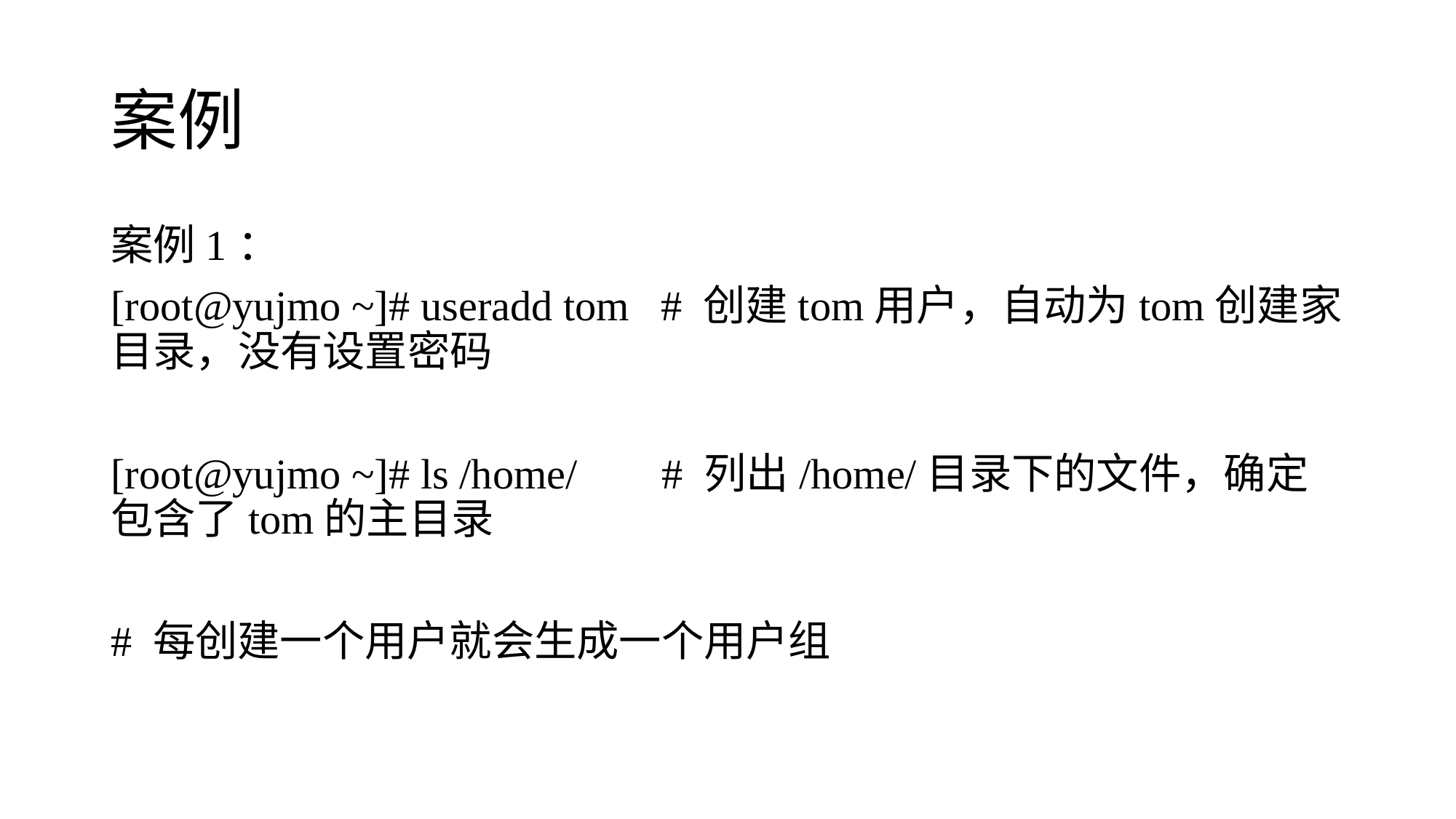

# 案例
案例1：
[root@yujmo ~]# useradd tom   # 创建tom用户，自动为tom创建家目录，没有设置密码

[root@yujmo ~]# ls /home/        # 列出/home/目录下的文件，确定包含了tom的主目录

# 每创建一个用户就会生成一个用户组